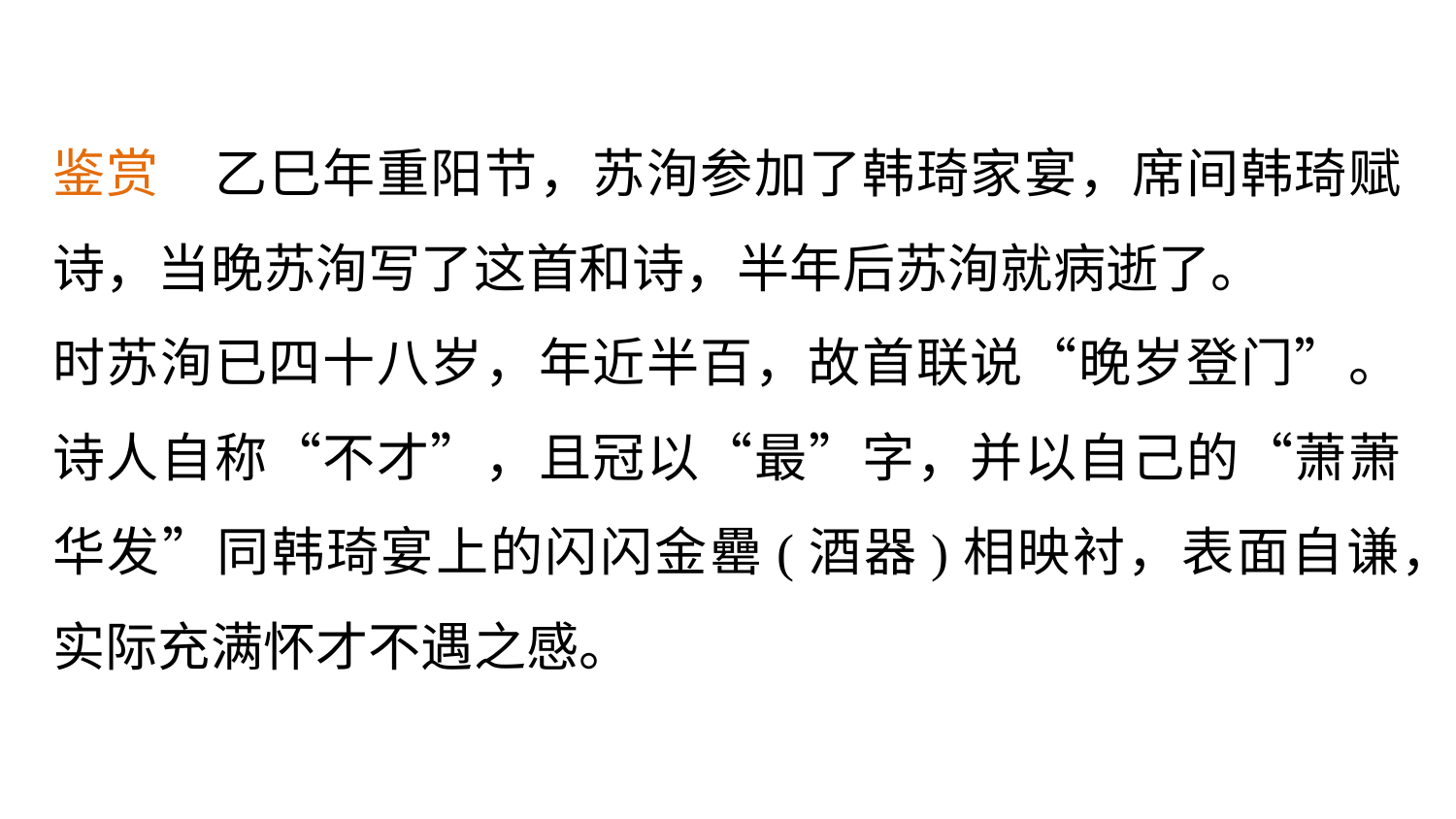

鉴赏　乙巳年重阳节，苏洵参加了韩琦家宴，席间韩琦赋诗，当晚苏洵写了这首和诗，半年后苏洵就病逝了。
时苏洵已四十八岁，年近半百，故首联说“晚岁登门”。诗人自称“不才”，且冠以“最”字，并以自己的“萧萧华发”同韩琦宴上的闪闪金罍(酒器)相映衬，表面自谦，实际充满怀才不遇之感。